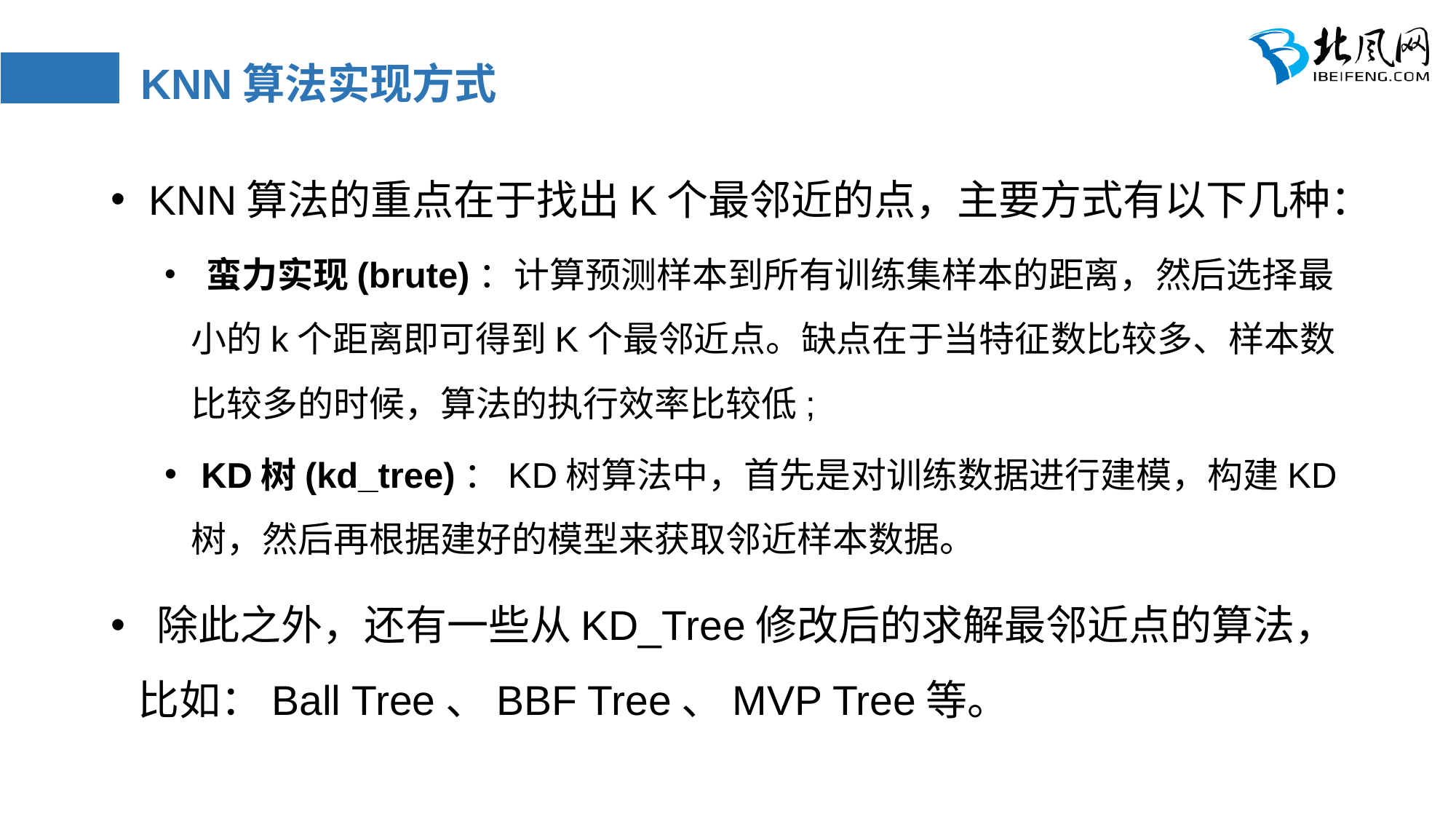

# KNN算法实现方式
 KNN算法的重点在于找出K个最邻近的点，主要方式有以下几种：
 蛮力实现(brute)：计算预测样本到所有训练集样本的距离，然后选择最小的k个距离即可得到K个最邻近点。缺点在于当特征数比较多、样本数比较多的时候，算法的执行效率比较低;
 KD树(kd_tree)：KD树算法中，首先是对训练数据进行建模，构建KD树，然后再根据建好的模型来获取邻近样本数据。
 除此之外，还有一些从KD_Tree修改后的求解最邻近点的算法，比如：Ball Tree、BBF Tree、MVP Tree等。